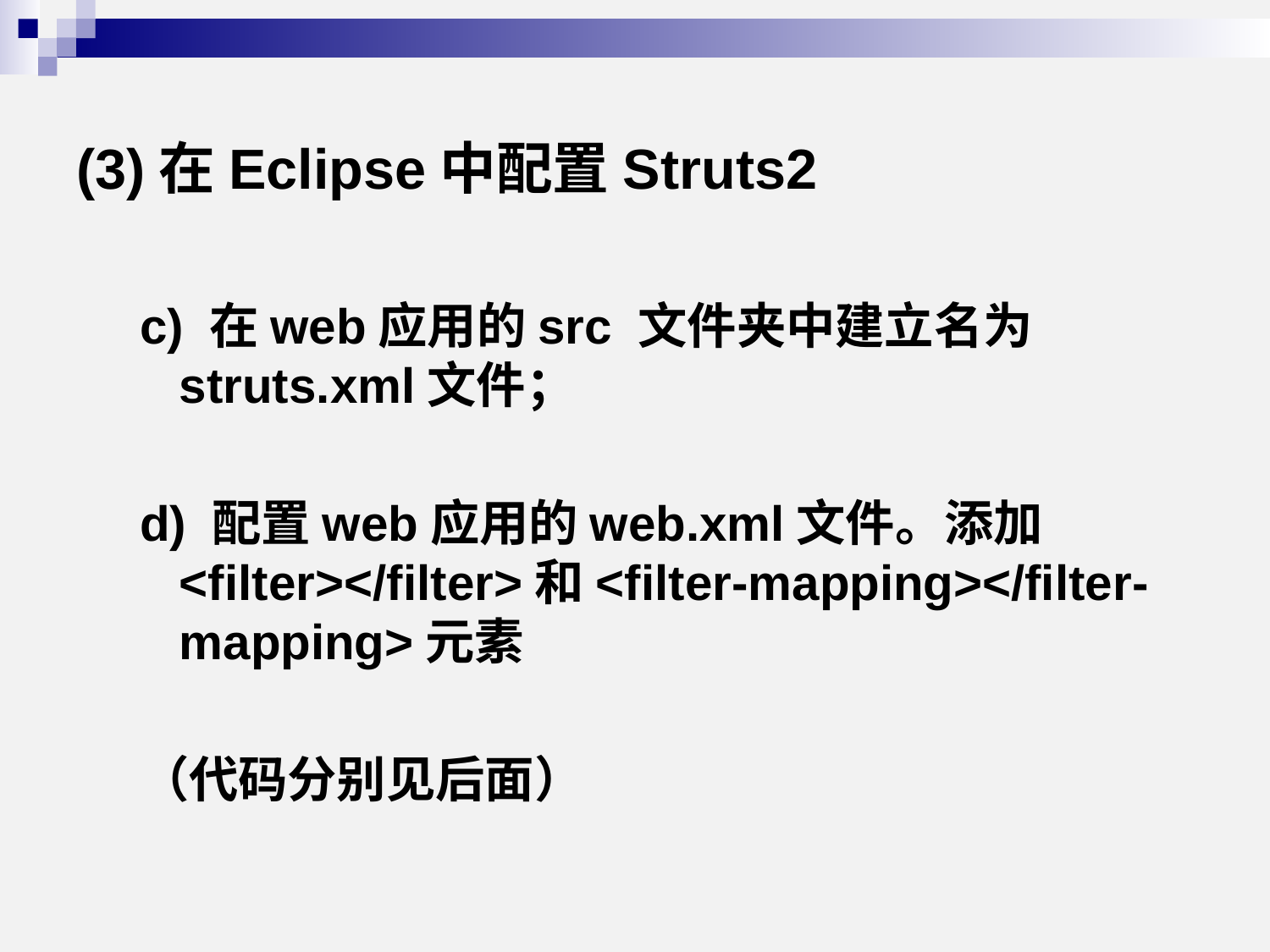

(3)在Eclipse中配置Struts2

c) 在web应用的src 文件夹中建立名为struts.xml文件；

d) 配置web应用的web.xml文件。添加<filter></filter>和<filter-mapping></filter-mapping>元素

（代码分别见后面）
9